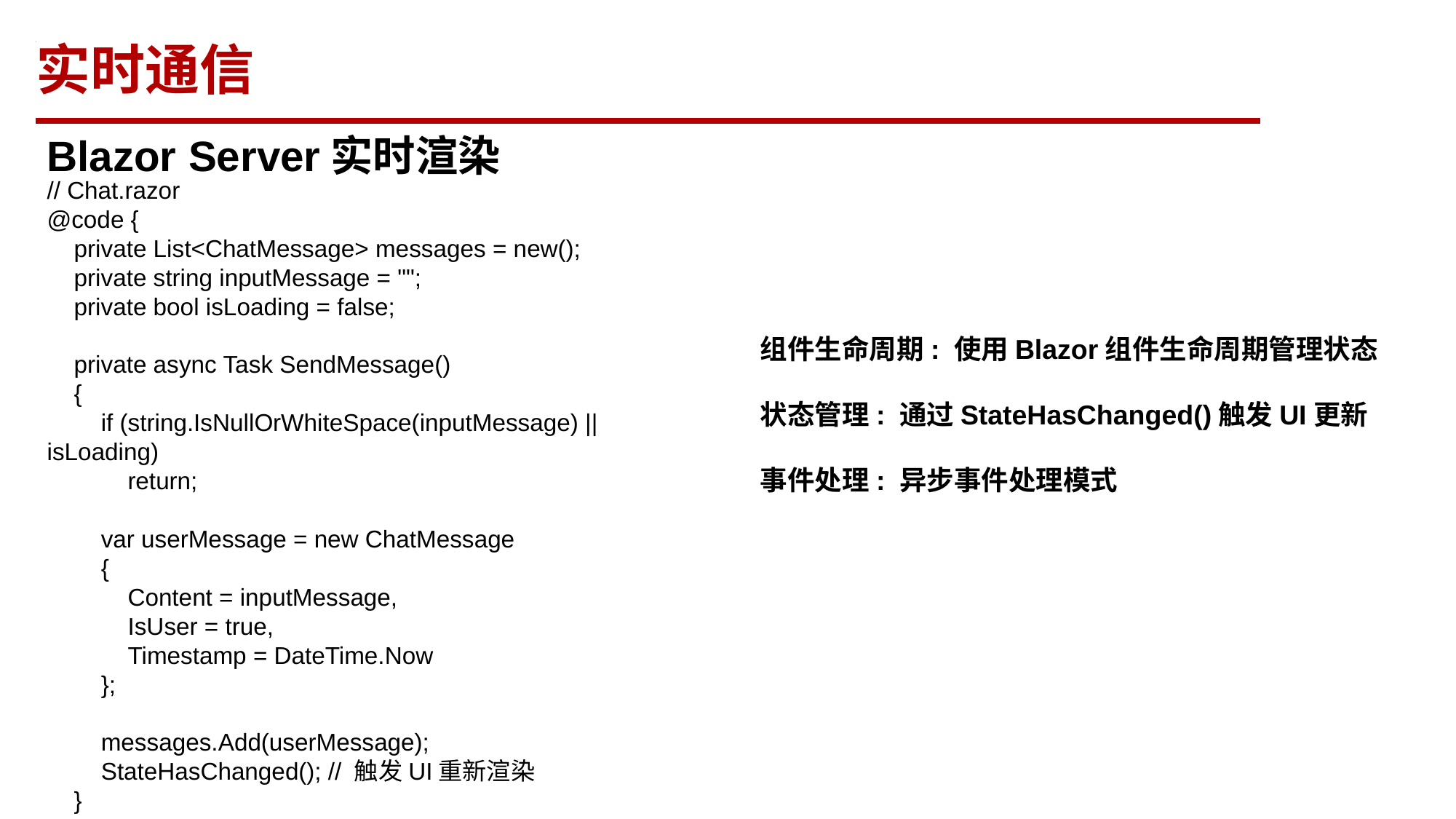

实时通信
T

Blazor Server实时渲染
// Chat.razor
@code {
    private List<ChatMessage> messages = new();
    private string inputMessage = "";
    private bool isLoading = false;

    private async Task SendMessage()
    {
        if (string.IsNullOrWhiteSpace(inputMessage) || isLoading)
            return;

        var userMessage = new ChatMessage
        {
            Content = inputMessage,
            IsUser = true,
            Timestamp = DateTime.Now
        };

        messages.Add(userMessage);
        StateHasChanged(); // 触发UI重新渲染
    }
}
组件生命周期: 使用Blazor组件生命周期管理状态

状态管理: 通过StateHasChanged()触发UI更新

事件处理: 异步事件处理模式